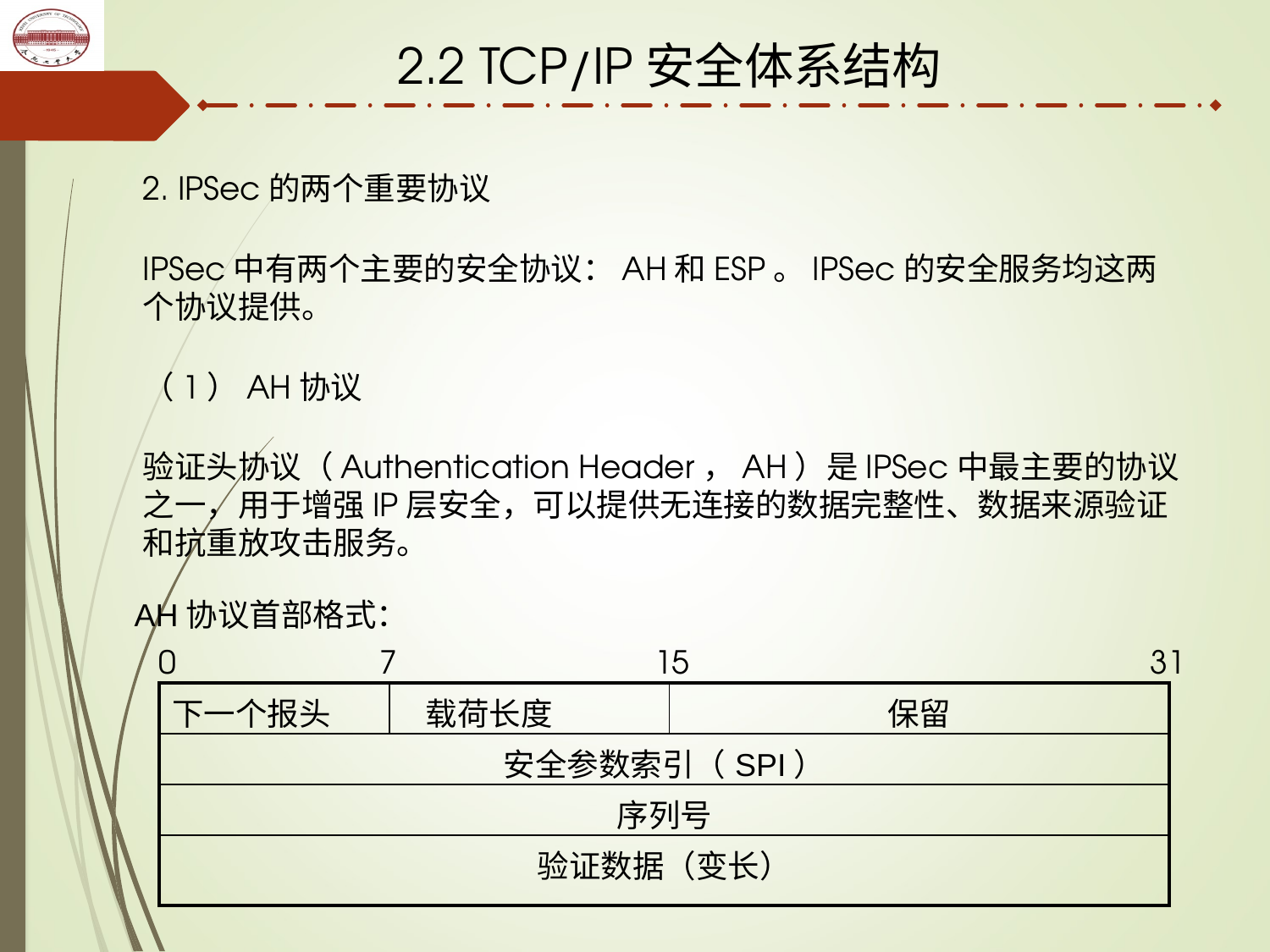

2.2 TCP/IP安全体系结构
2. IPSec的两个重要协议
IPSec中有两个主要的安全协议：AH和ESP。IPSec的安全服务均这两个协议提供。
（1）AH协议
验证头协议（Authentication Header，AH）是IPSec中最主要的协议之一，用于增强IP层安全，可以提供无连接的数据完整性、数据来源验证和抗重放攻击服务。
AH协议首部格式：
0                       7                             15                                                    31
| 下一个报头 | 载荷长度 | 保留 |
| --- | --- | --- |
| 安全参数索引（SPI） |  |  |
| 序列号 |  |  |
| 验证数据（变长） |  |  |